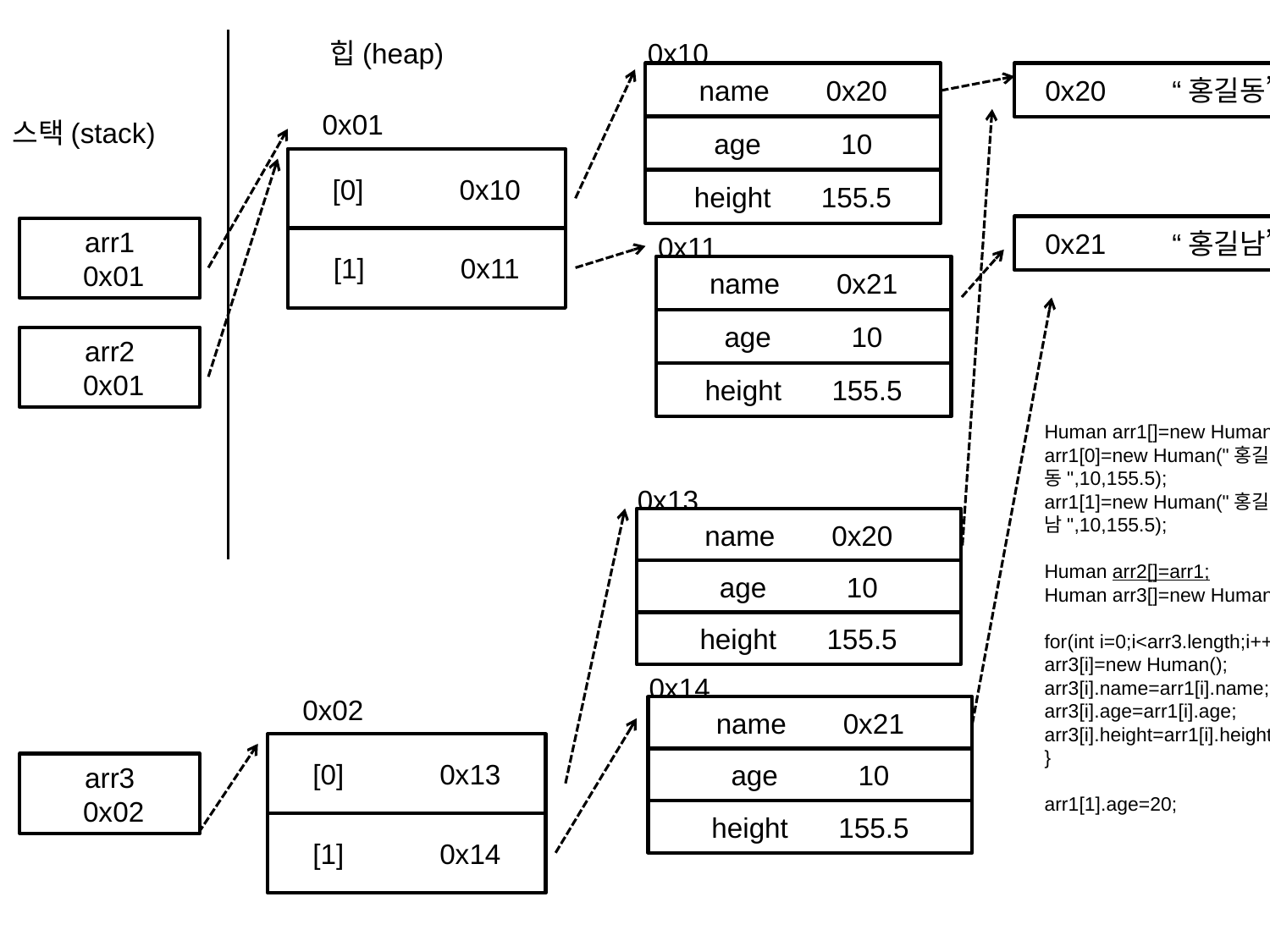

힙(heap)
0x10
name	0x20
0x20	“홍길동”
age	10
height	155.5
0x21	“홍길남”
0x11
name	0x21
age	10
height	155.5
0x01
스택(stack)
[0]	0x10
arr1
 0x01
[1]	0x11
arr2
 0x01
Human arr1[]=new Human[2];
arr1[0]=new Human("홍길동",10,155.5);
arr1[1]=new Human("홍길남",10,155.5);

Human arr2[]=arr1;
Human arr3[]=new Human[2];

for(int i=0;i<arr3.length;i++) {
arr3[i]=new Human();
arr3[i].name=arr1[i].name;
arr3[i].age=arr1[i].age;
arr3[i].height=arr1[i].height;
}

arr1[1].age=20;
0x13
name	0x20
age	10
height	155.5
0x14
name	0x21
age	10
height	155.5
0x02
[0]	0x13
arr3
 0x02
[1]	0x14